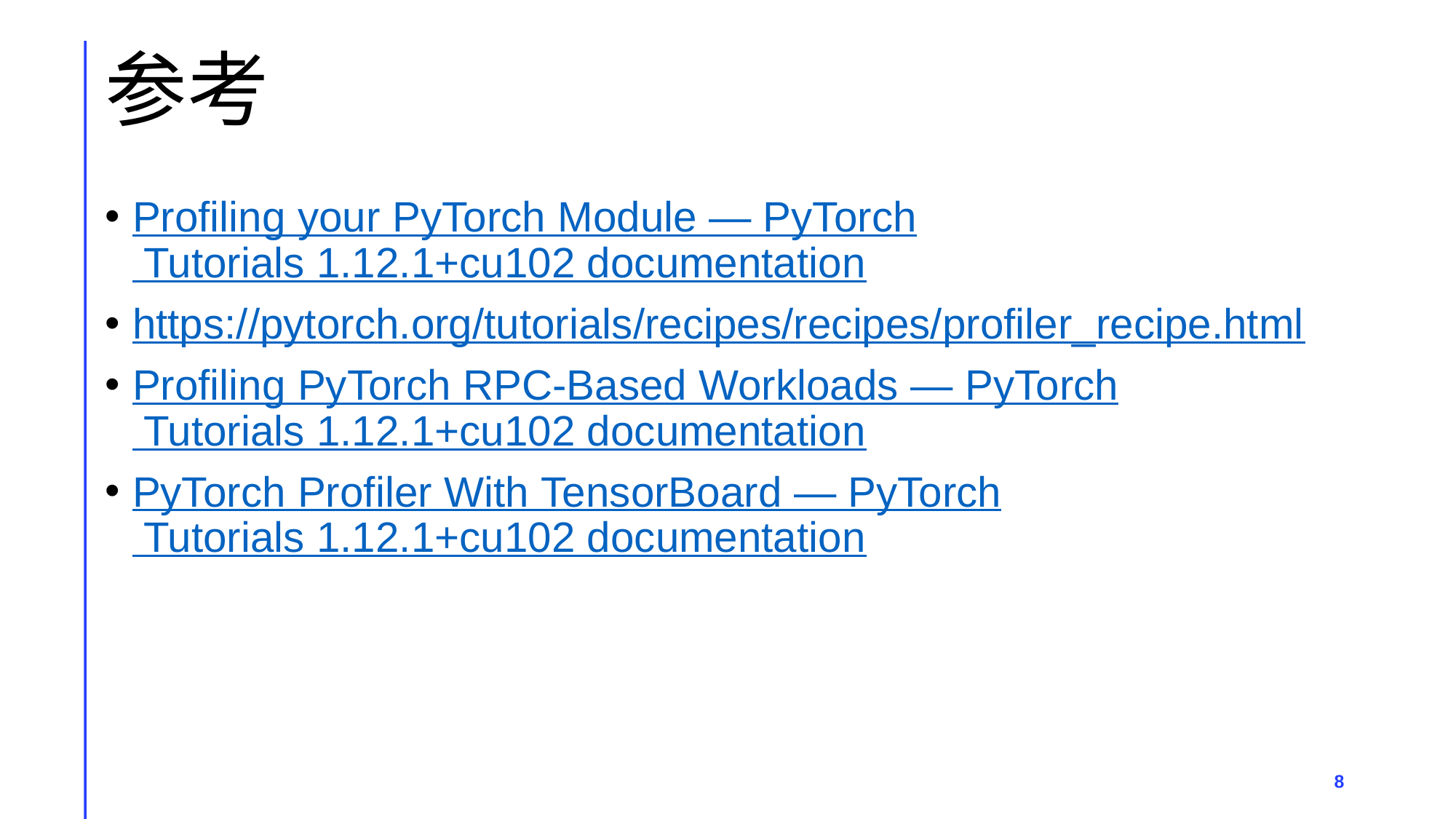

# 参考
Profiling your PyTorch Module — PyTorch Tutorials 1.12.1+cu102 documentation
https://pytorch.org/tutorials/recipes/recipes/profiler_recipe.html
Profiling PyTorch RPC-Based Workloads — PyTorch Tutorials 1.12.1+cu102 documentation
PyTorch Profiler With TensorBoard — PyTorch Tutorials 1.12.1+cu102 documentation
8